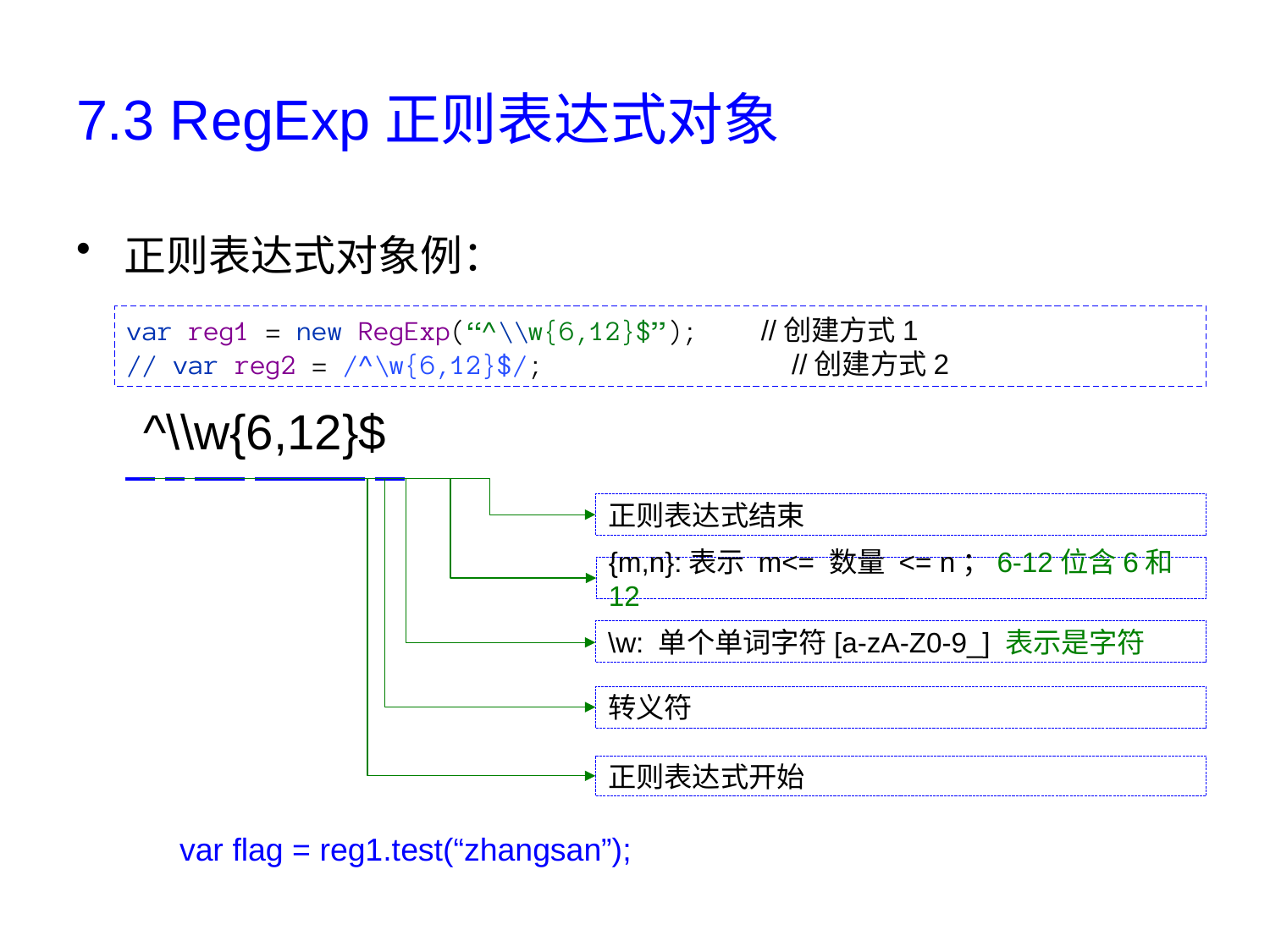

# 7.3 RegExp正则表达式对象
正则表达式对象例：

var reg1 = new RegExp(“^\\w{6,12}$”);    //创建方式1
// var reg2 = /^\w{6,12}$/;                //创建方式2
^\\w{6,12}$
正则表达式结束
{m,n}:表示 m<= 数量 <= n；6-12位含6和12
\w: 单个单词字符[a-zA-Z0-9_] 表示是字符
转义符
正则表达式开始
var flag = reg1.test(“zhangsan”);